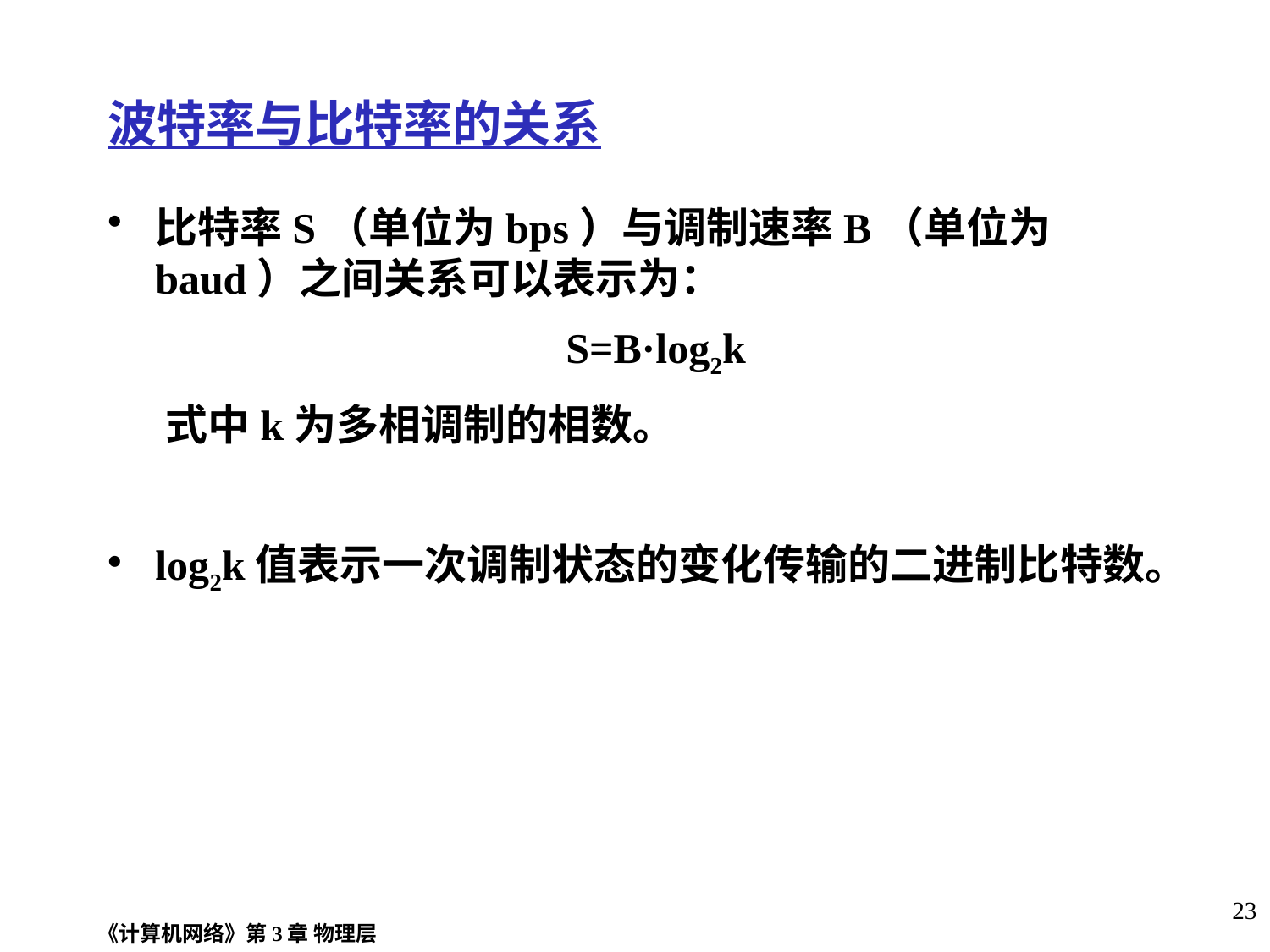

波特率与比特率的关系

比特率S（单位为bps）与调制速率B（单位为baud）之间关系可以表示为：
    S=B·log2k
     式中k为多相调制的相数。

log2k值表示一次调制状态的变化传输的二进制比特数。

《计算机网络》第3章 物理层
23